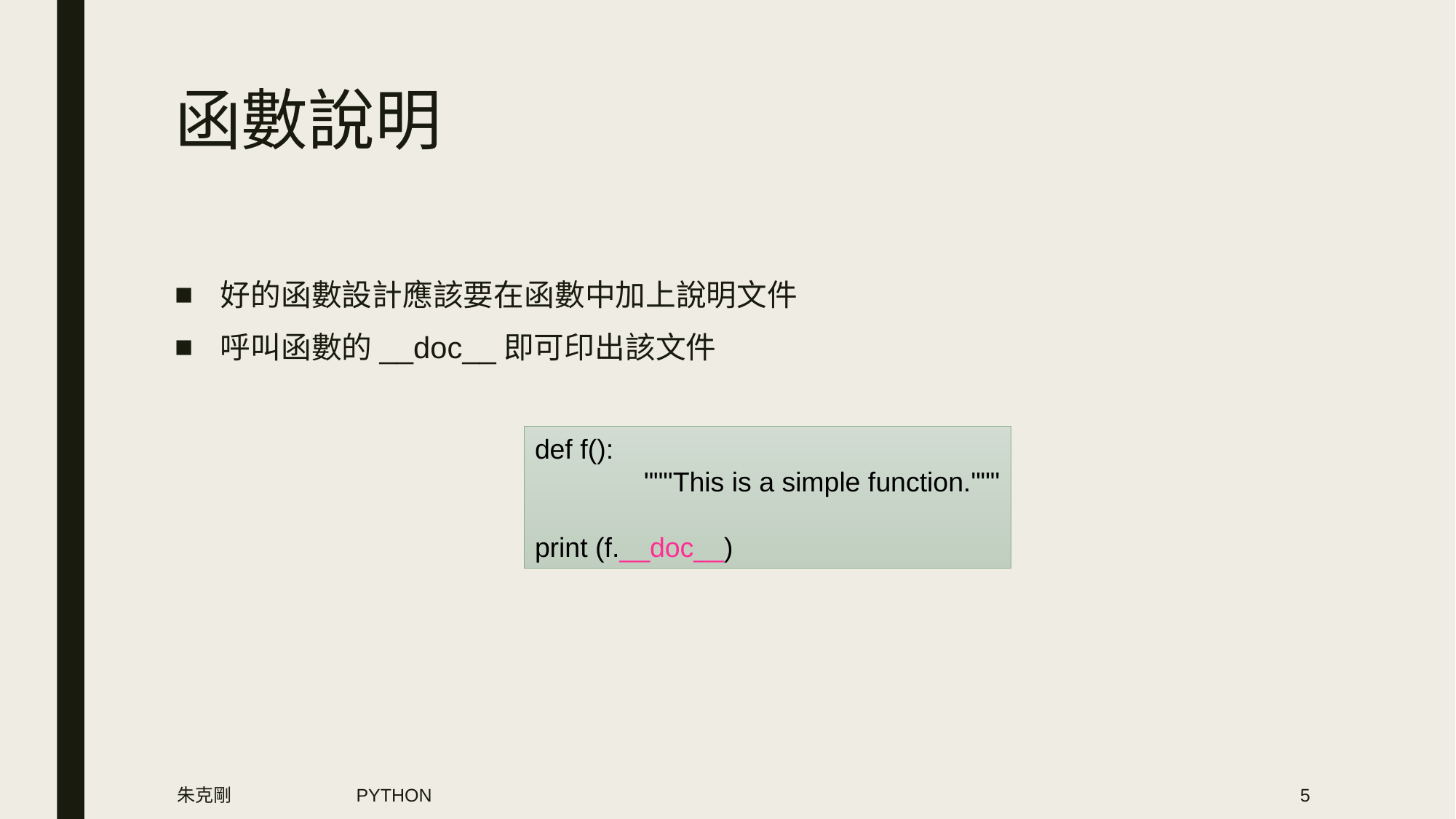

# 函數說明
好的函數設計應該要在函數中加上說明文件
呼叫函數的__doc__即可印出該文件
def f():
	"""This is a simple function."""

print (f.__doc__)
朱克剛
PYTHON
5